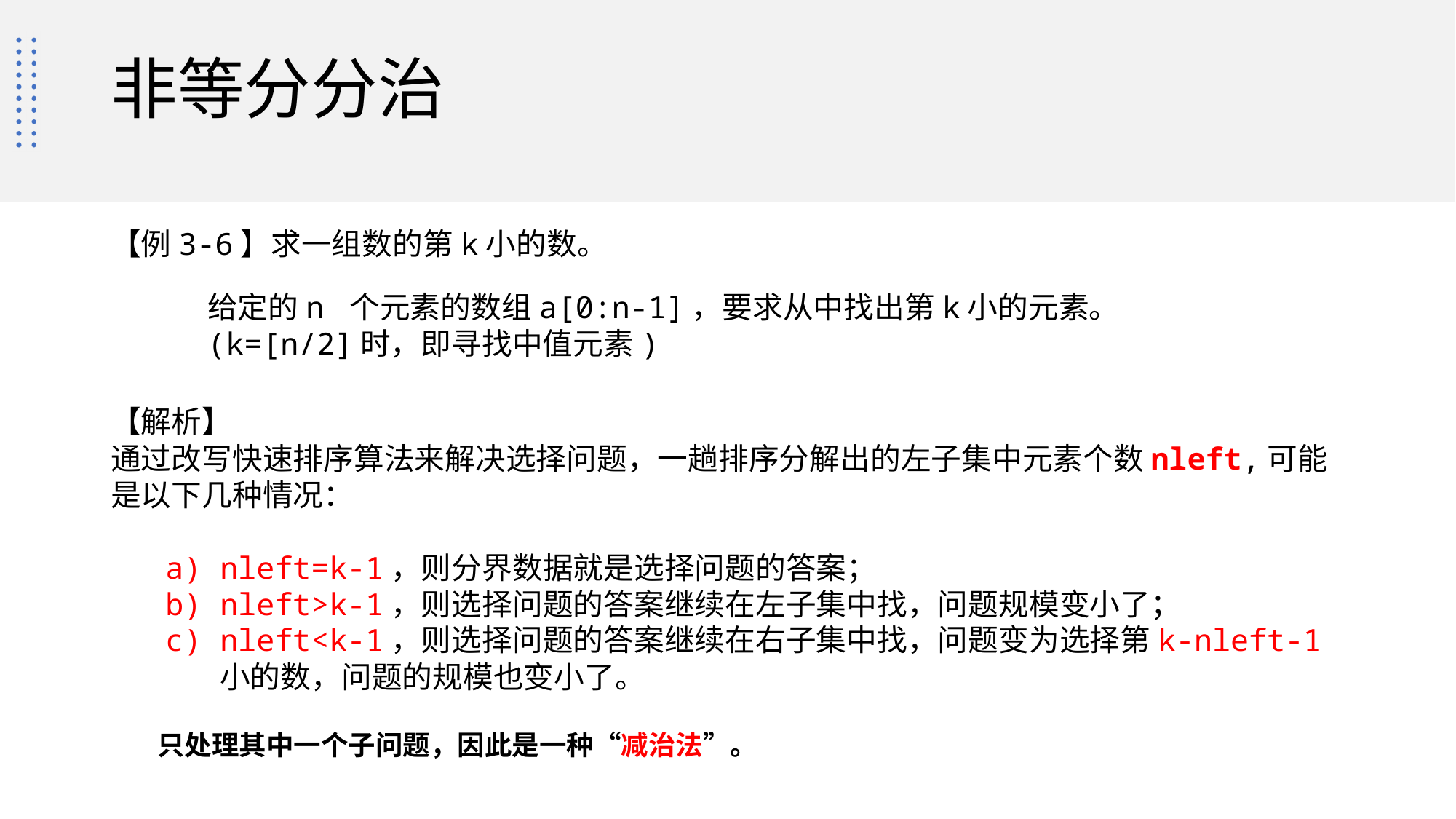

# 非等分分治
【例3-6】求一组数的第k小的数。
给定的n 个元素的数组a[0:n-1]，要求从中找出第k小的元素。
(k=[n/2]时，即寻找中值元素)
【解析】
通过改写快速排序算法来解决选择问题，一趟排序分解出的左子集中元素个数nleft,可能是以下几种情况：

nleft=k-1，则分界数据就是选择问题的答案；
nleft>k-1，则选择问题的答案继续在左子集中找，问题规模变小了；
nleft<k-1，则选择问题的答案继续在右子集中找，问题变为选择第k-nleft-1小的数，问题的规模也变小了。
只处理其中一个子问题，因此是一种“减治法”。